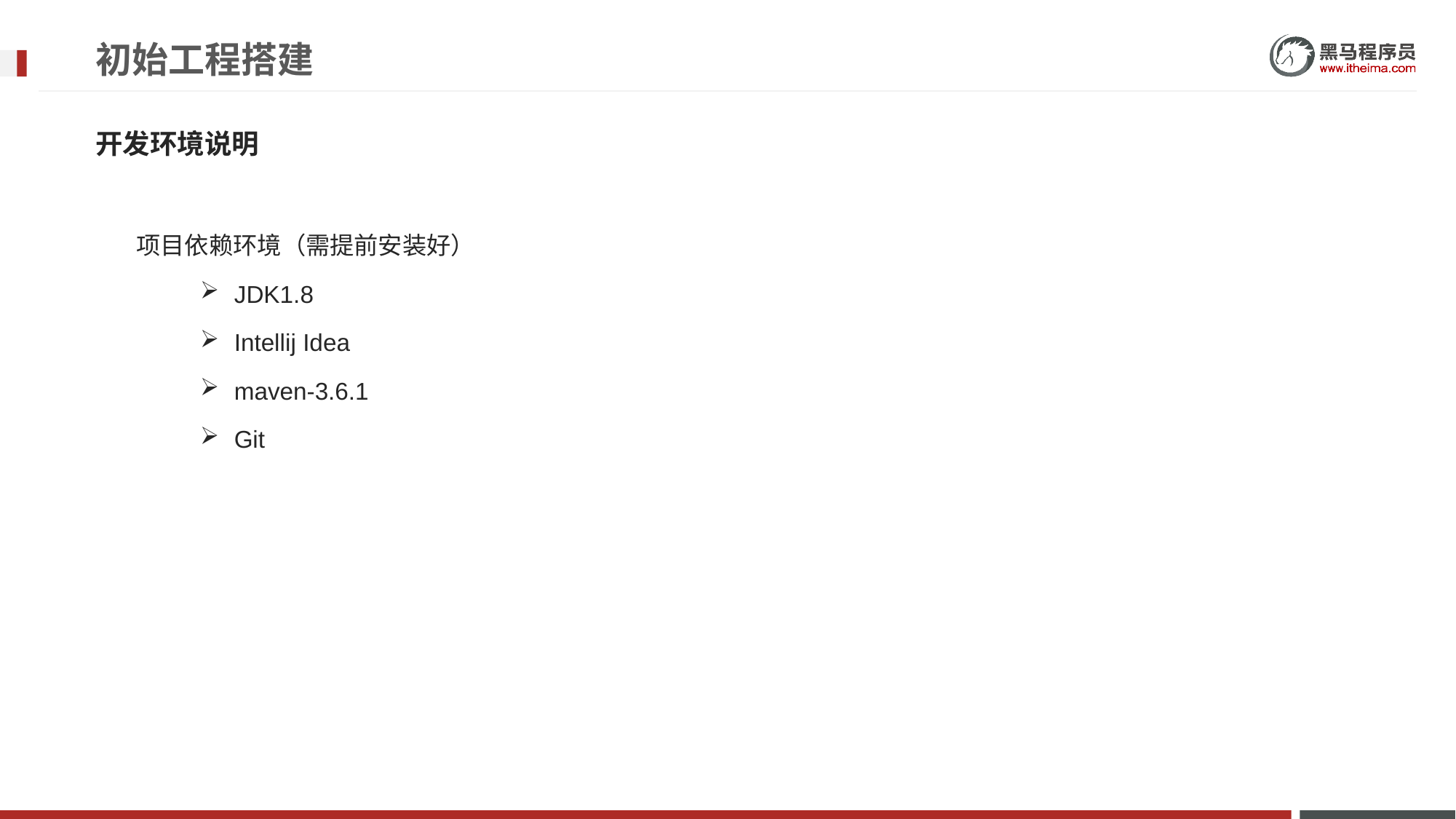

# 初始工程搭建
开发环境说明
项目依赖环境（需提前安装好）
JDK1.8
Intellij Idea
maven-3.6.1
Git